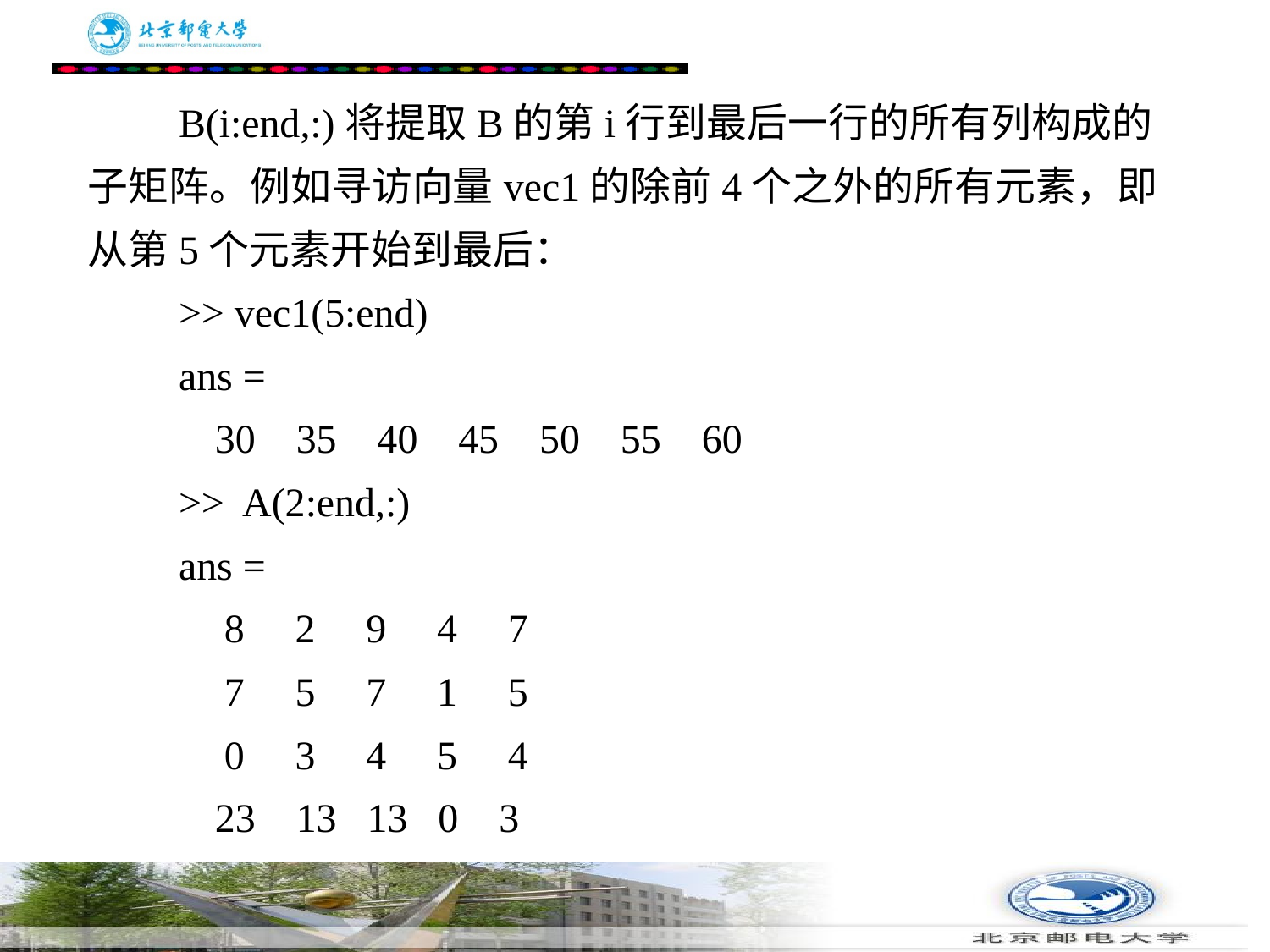

# B(i:end,:)将提取B的第i行到最后一行的所有列构成的子矩阵。例如寻访向量vec1的除前4个之外的所有元素，即从第5个元素开始到最后： 　　>> vec1(5:end) 　　ans = 　　    30    35    40    45    50    55    60 　　>>  A(2:end,:) 　　ans = 　　     8     2     9     4     7 　　     7     5     7     1     5 　　     0     3     4     5     4 　　    23    13   13   0    3